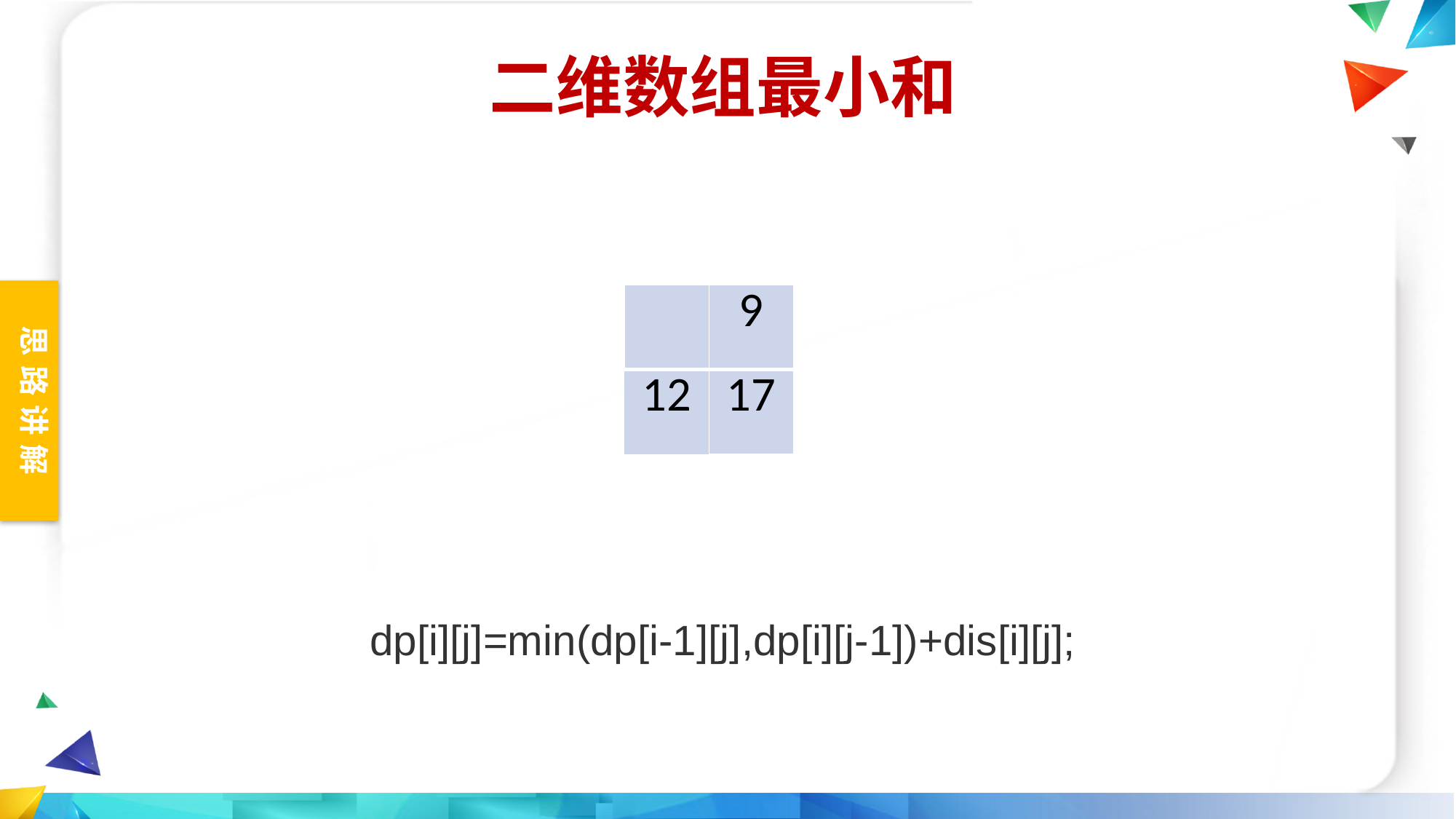

二维数组最小和
|  | 9 |
| --- | --- |
| 12 | 8 |
|  | 9 |
| --- | --- |
| 12 | 8 |
|  | 9 |
| --- | --- |
| 12 | 8+9 |
|  | 9 |
| --- | --- |
| 12 | 17 |
dp[i][j]=min(dp[i-1][j],dp[i][j-1])+dis[i][j];